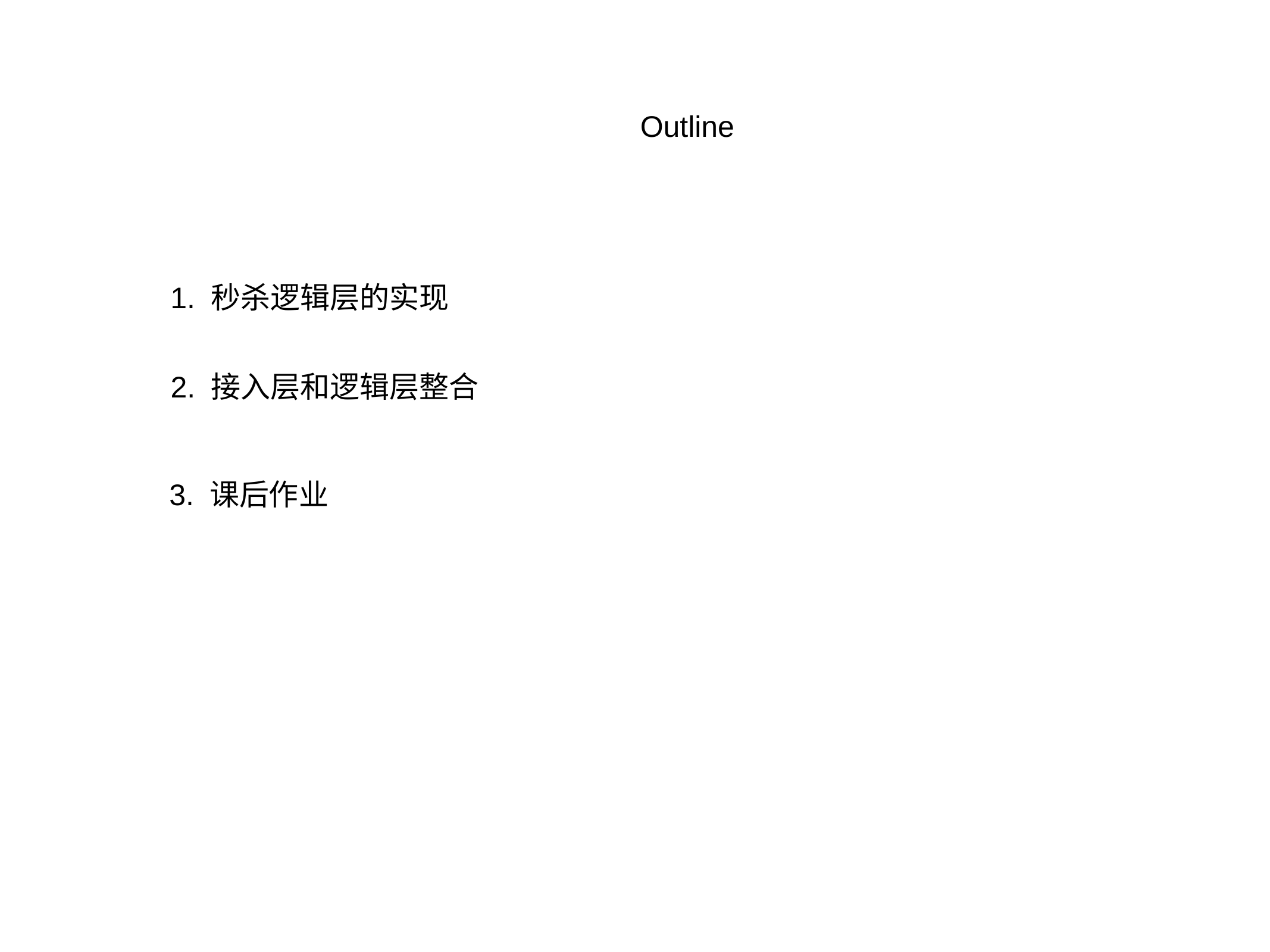

Outline
1. 秒杀逻辑层的实现
2. 接入层和逻辑层整合
3. 课后作业